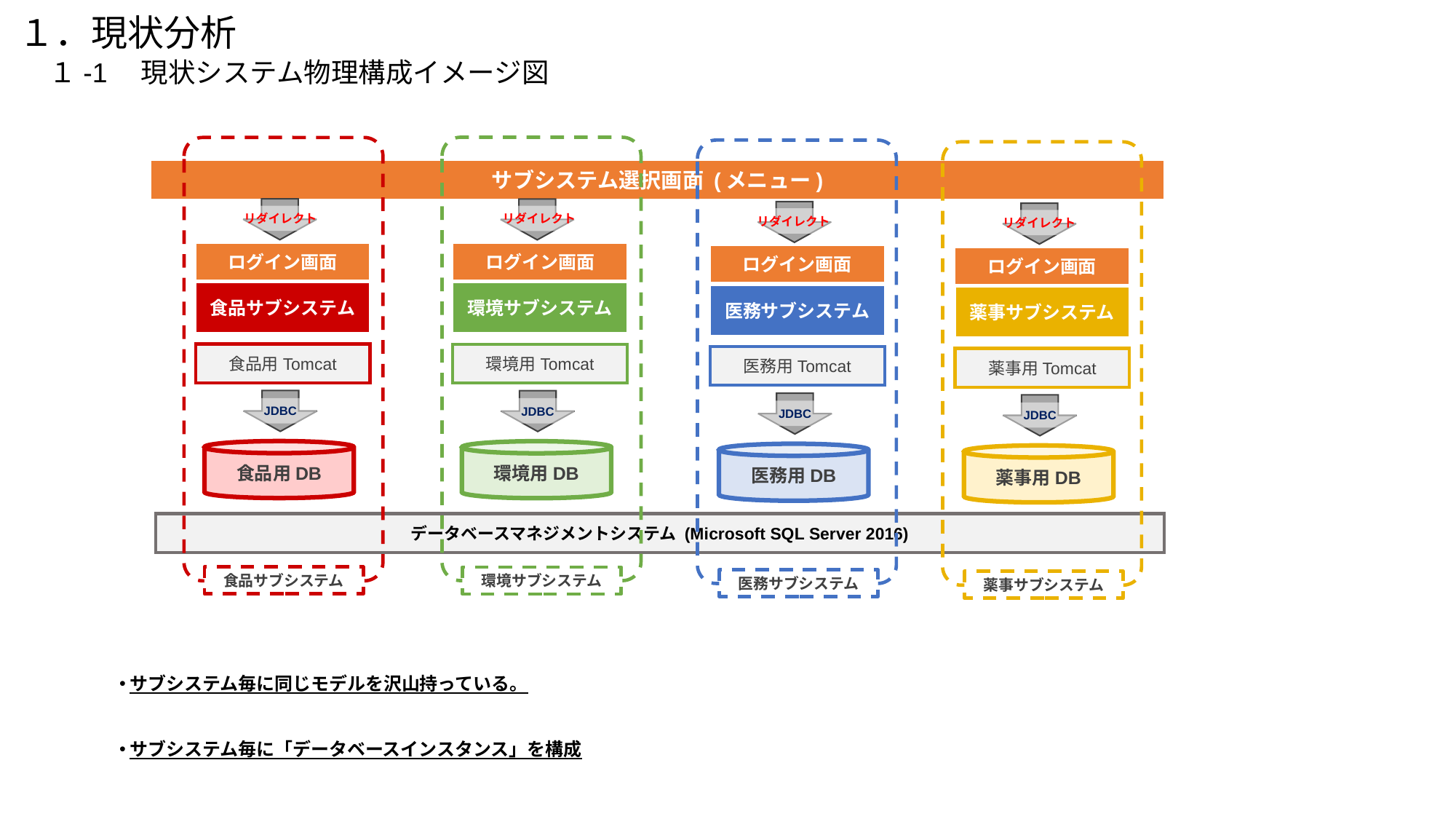

１．現状分析
１-1　現状システム物理構成イメージ図

リダイレクト
ログイン画面
環境サブシステム
環境用Tomcat

JDBC
環境用DB
環境サブシステム

リダイレクト
ログイン画面
食品サブシステム
食品用Tomcat

JDBC
食品用DB
食品サブシステム

リダイレクト
ログイン画面
医務サブシステム
医務用Tomcat

JDBC
医務用DB
医務サブシステム

リダイレクト
ログイン画面
薬事サブシステム
薬事用Tomcat

JDBC
薬事用DB
薬事サブシステム
サブシステム選択画面 (メニュー)
データベースマネジメントシステム (Microsoft SQL Server 2016)
サブシステム毎に同じモデルを沢山持っている。

サブシステム毎に「データベースインスタンス」を構成